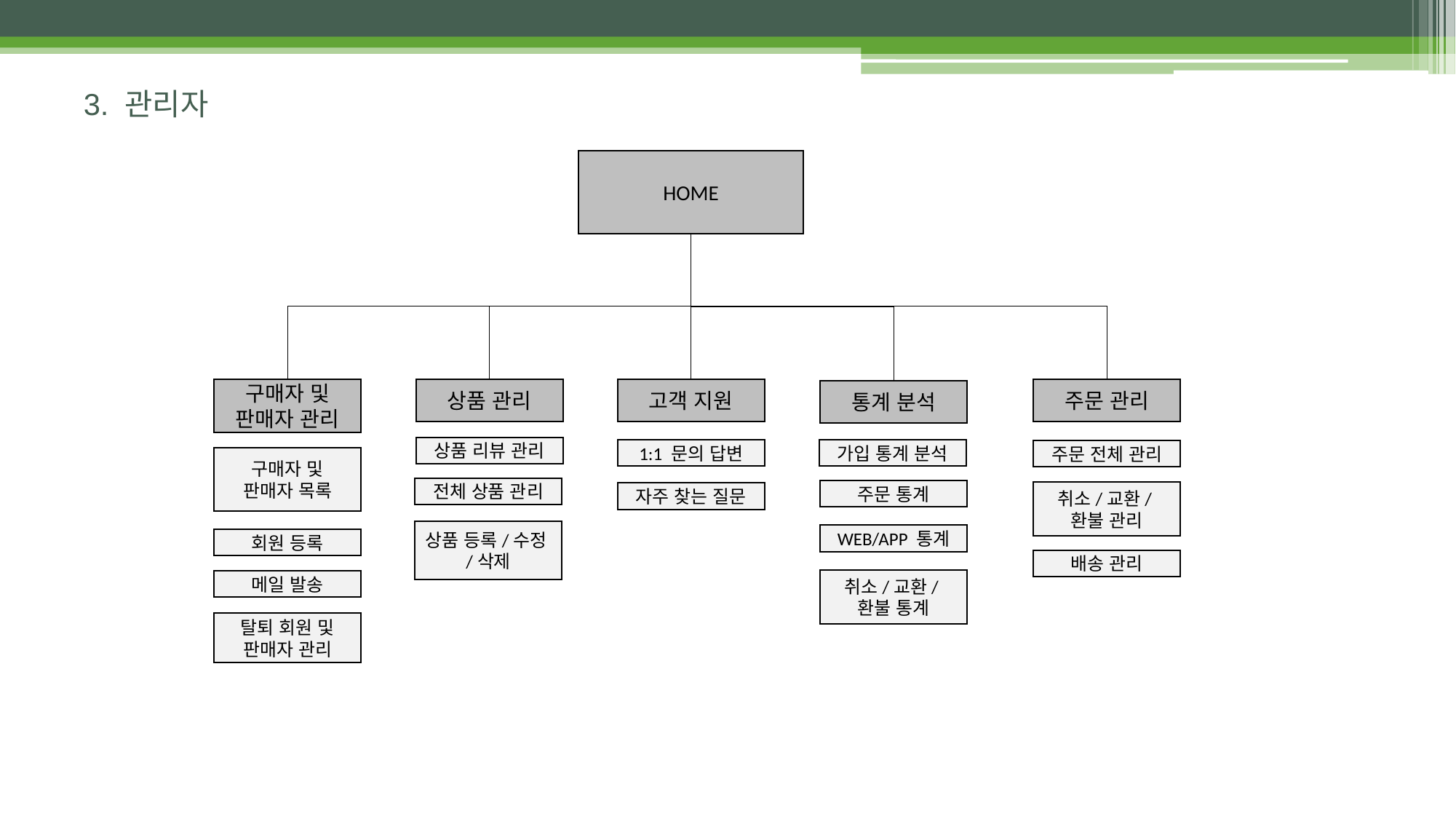

# 3. 관리자
HOME
구매자 및 판매자 관리
가입 통계 분석
구매자 및 판매자 목록
회원 등록
메일 발송
탈퇴 회원 및 판매자 관리
상품 관리
상품 리뷰 관리
상품 등록/수정/삭제
고객 지원
1:1 문의 답변
자주 찾는 질문
주문 관리
주문 전체 관리
취소/교환/환불 관리
배송 관리
통계 분석
주문 통계
WEB/APP 통계
취소/교환/환불 통계
전체 상품 관리